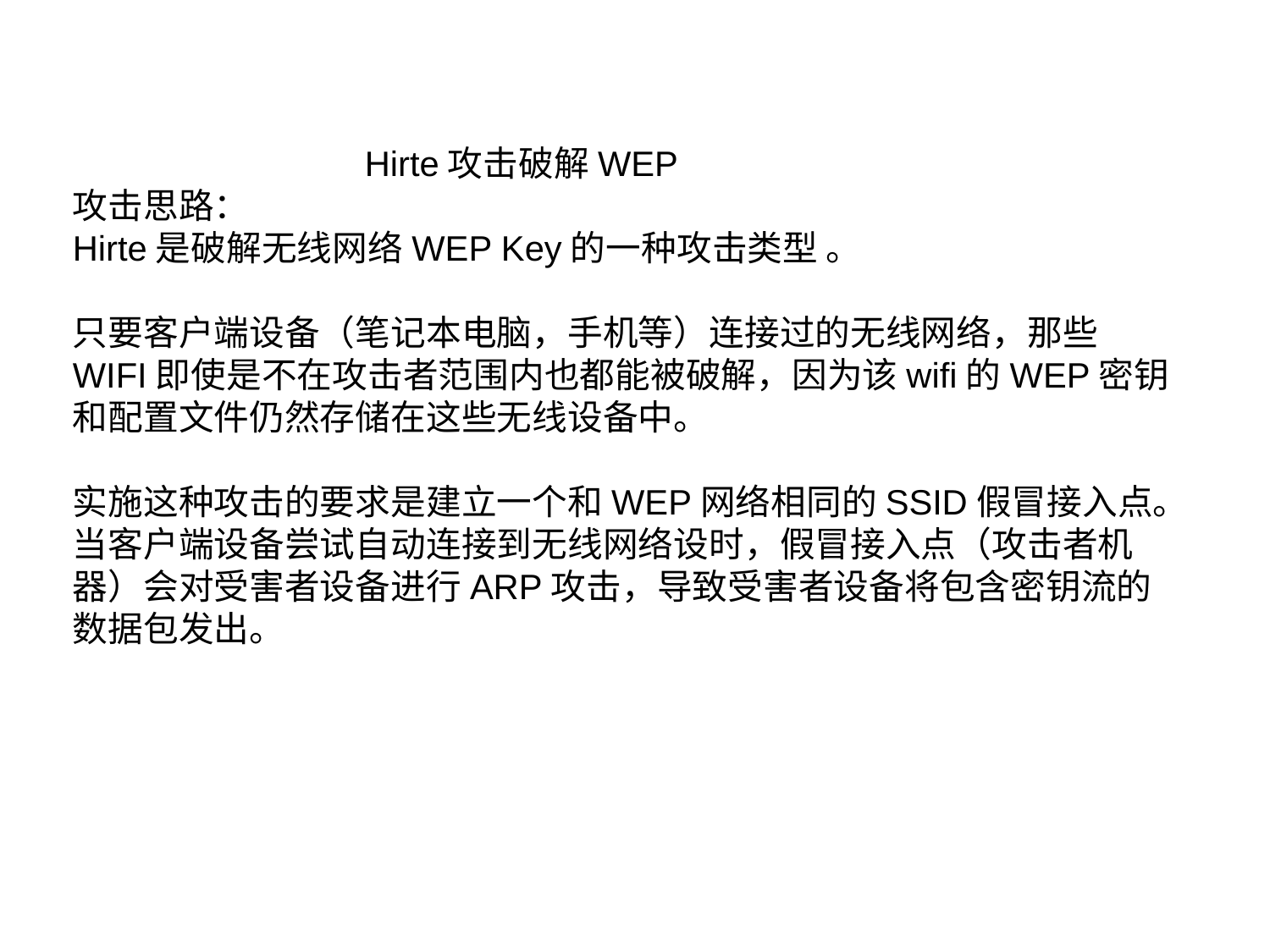

Hirte攻击破解WEP
攻击思路：
Hirte是破解无线网络WEP Key的一种攻击类型 。

只要客户端设备（笔记本电脑，手机等）连接过的无线网络，那些WIFI即使是不在攻击者范围内也都能被破解，因为该wifi的WEP密钥和配置文件仍然存储在这些无线设备中。

实施这种攻击的要求是建立一个和WEP网络相同的SSID假冒接入点。当客户端设备尝试自动连接到无线网络设时，假冒接入点（攻击者机器）会对受害者设备进行ARP攻击，导致受害者设备将包含密钥流的数据包发出。